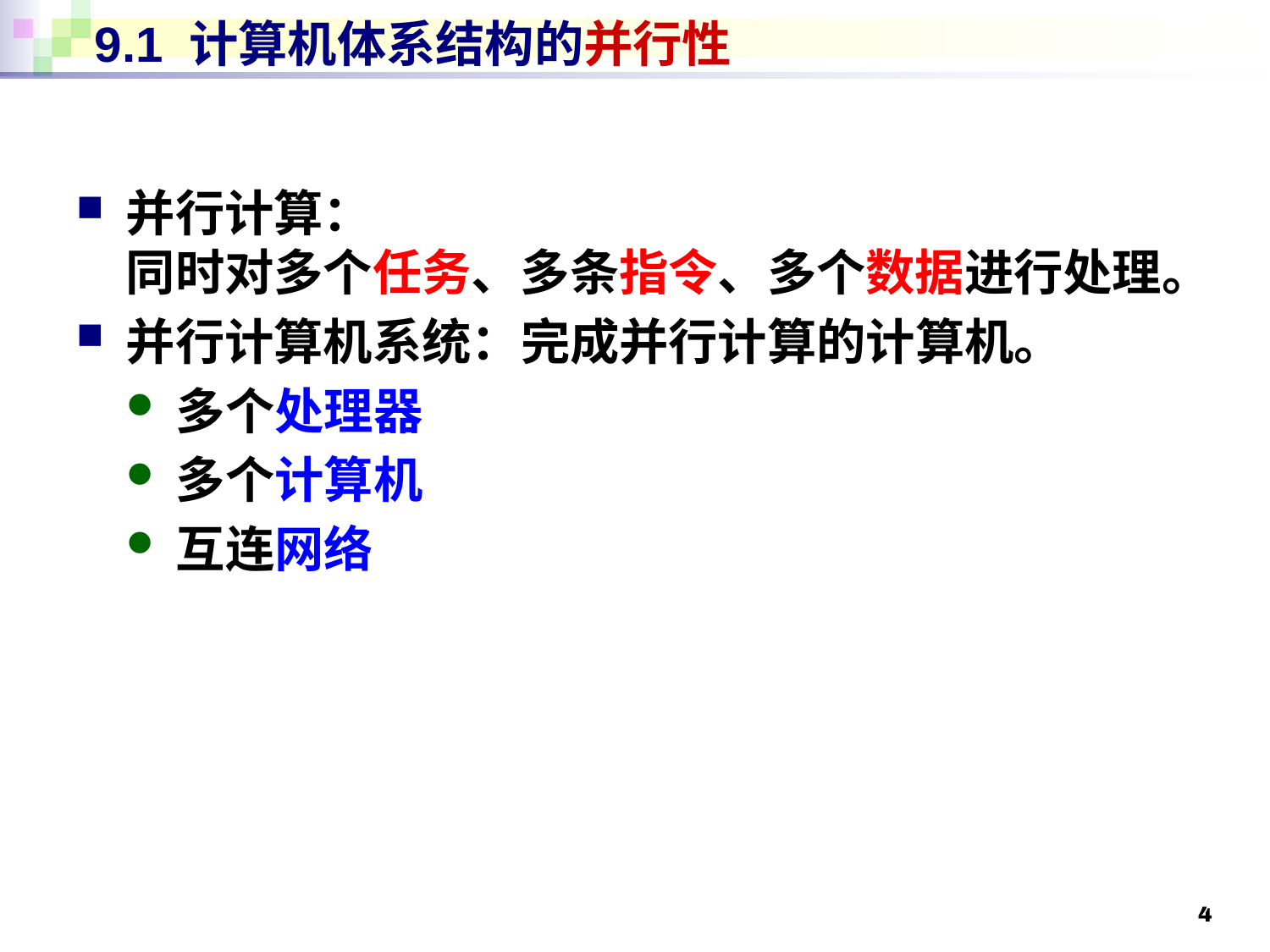

# 9.1 计算机体系结构的并行性
并行计算：
同时对多个任务、多条指令、多个数据进行处理。
并行计算机系统：完成并行计算的计算机。
多个处理器
多个计算机
互连网络
4